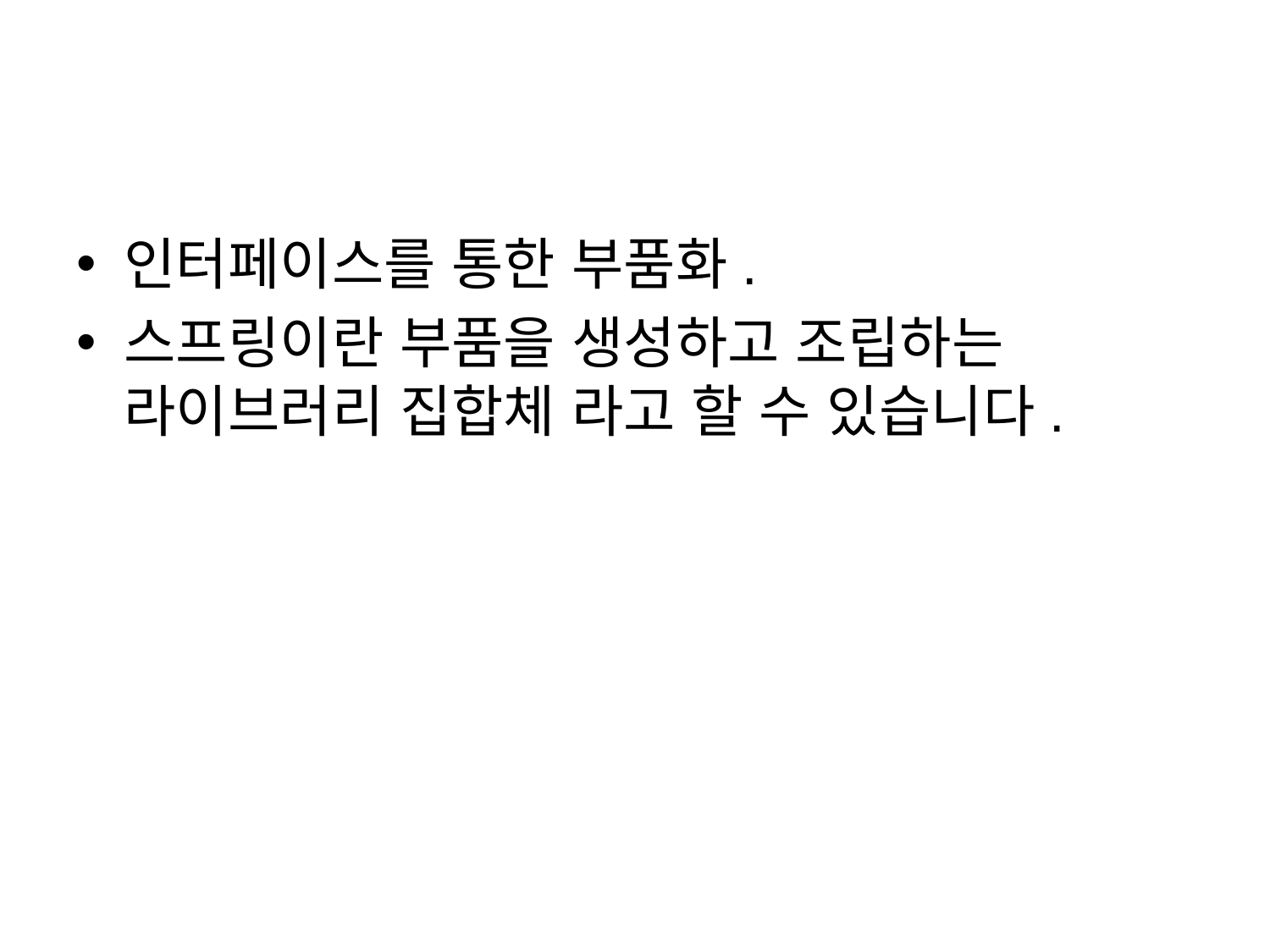

#
인터페이스를 통한 부품화.
스프링이란 부품을 생성하고 조립하는 라이브러리 집합체 라고 할 수 있습니다.